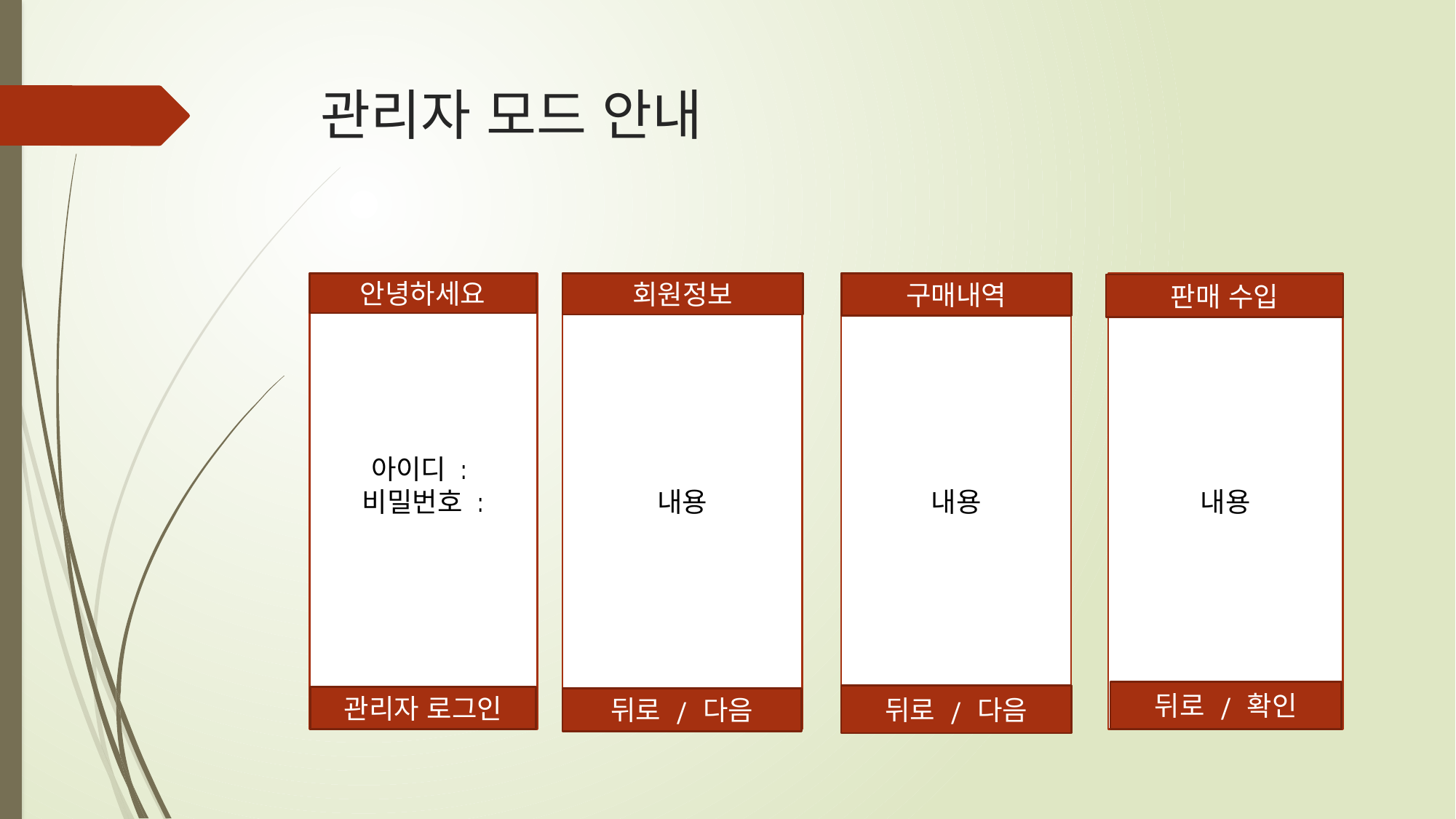

# 관리자 모드 안내
아이디 :
비밀번호 :

안녕하세요
내용
회원정보
내용
구매내역
내용
판매 수입
뒤로 / 확인
뒤로 / 다음
관리자 로그인
뒤로 / 다음